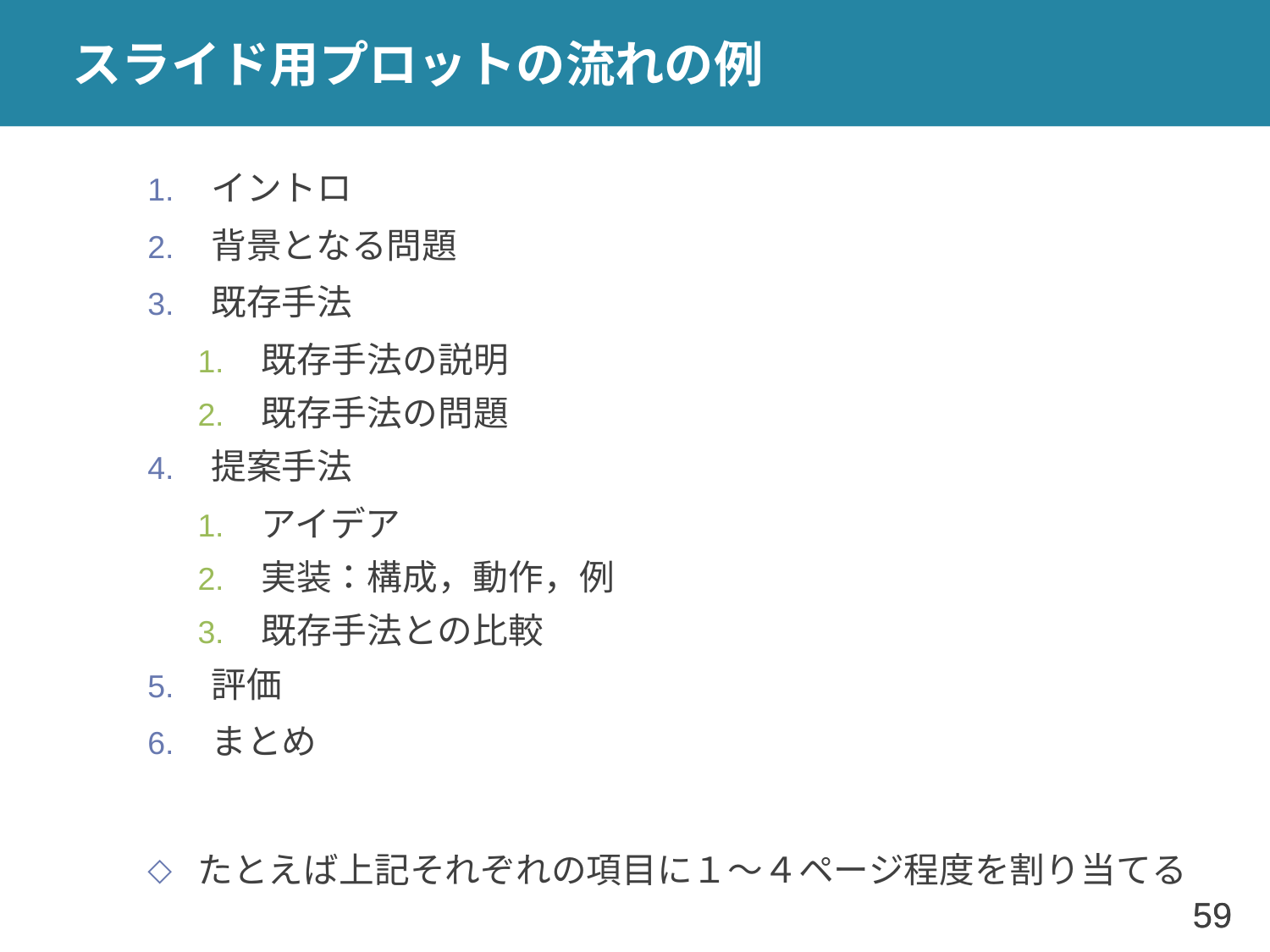

# スライド用プロットの流れの例
イントロ
背景となる問題
既存手法
既存手法の説明
既存手法の問題
提案手法
アイデア
実装：構成，動作，例
既存手法との比較
評価
まとめ

たとえば上記それぞれの項目に１～４ページ程度を割り当てる